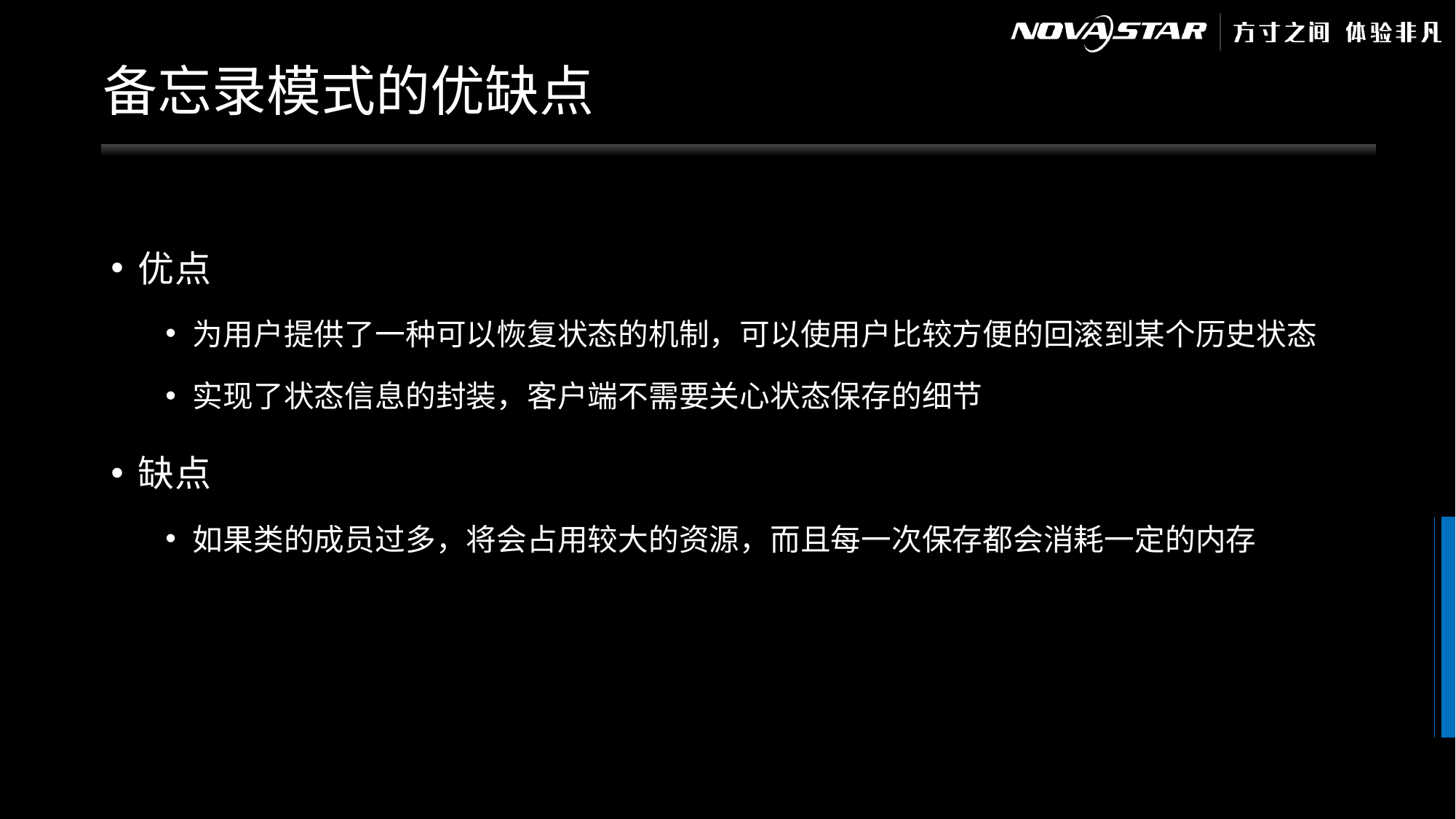

# 备忘录模式的优缺点

优点
为用户提供了一种可以恢复状态的机制，可以使用户比较方便的回滚到某个历史状态
实现了状态信息的封装，客户端不需要关心状态保存的细节
缺点
如果类的成员过多，将会占用较大的资源，而且每一次保存都会消耗一定的内存